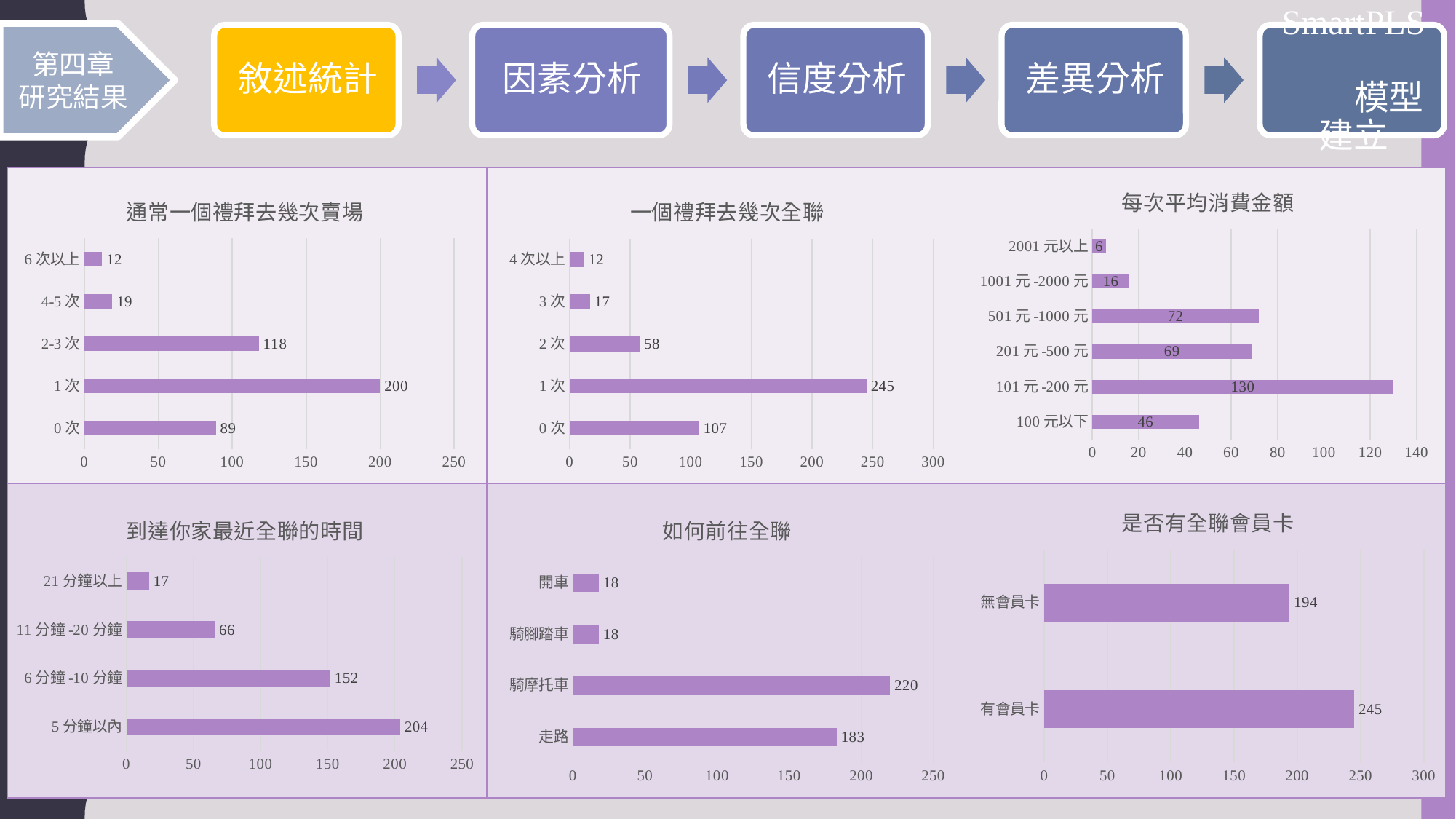

第四章
研究結果
敘述統計

因素分析

信度分析

差異分析

SmartPLS            模型建立
|  |  |  |
| --- | --- | --- |
|  |  |  |

### Chart: 每次平均消費金額

| Category |  |
|---|---|
| 100元以下 | 46.0 |
| 101元-200元 | 130.0 |
| 201元-500元 | 69.0 |
| 501元-1000元 | 72.0 |
| 1001元-2000元 | 16.0 |
| 2001元以上 | 6.0 |

### Chart: 通常一個禮拜去幾次賣場

| Category |  |
|---|---|
| 0次 | 89.0 |
| 1次 | 200.0 |
| 2-3次 | 118.0 |
| 4-5次 | 19.0 |
| 6次以上 | 12.0 |

### Chart: 一個禮拜去幾次全聯

| Category |  |
|---|---|
| 0次 | 107.0 |
| 1次 | 245.0 |
| 2次 | 58.0 |
| 3次 | 17.0 |
| 4次以上 | 12.0 |

### Chart: 是否有全聯會員卡

| Category |  |
|---|---|
| 有會員卡 | 245.0 |
| 無會員卡 | 194.0 |

### Chart: 到達你家最近全聯的時間

| Category |  |
|---|---|
| 5分鐘以內 | 204.0 |
| 6分鐘-10分鐘 | 152.0 |
| 11分鐘-20分鐘 | 66.0 |
| 21分鐘以上 | 17.0 |

### Chart: 如何前往全聯

| Category |  |
|---|---|
| 走路 | 183.0 |
| 騎摩托車 | 220.0 |
| 騎腳踏車 | 18.0 |
| 開車 | 18.0 |